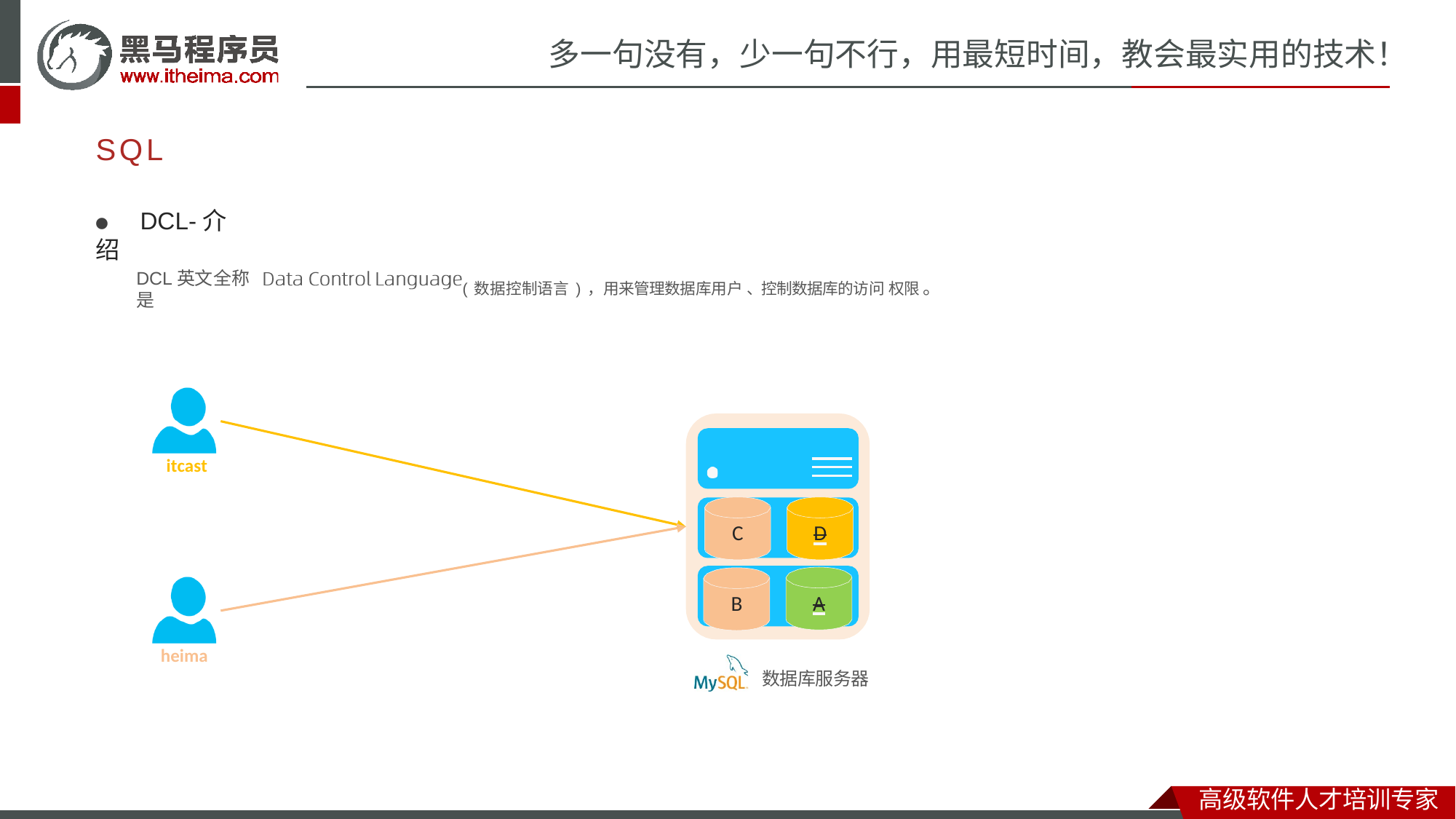

# 多一句没有，少一句不行，用最短时间，教会最实用的技术！

SQL

⚫	DCL-介绍

DCL英文全称是
(数据控制语言)，用来管理数据库用户 、控制数据库的访问 权限。

itcast

C
D

A
B

heima

数据库服务器
高级软件人才培训专家